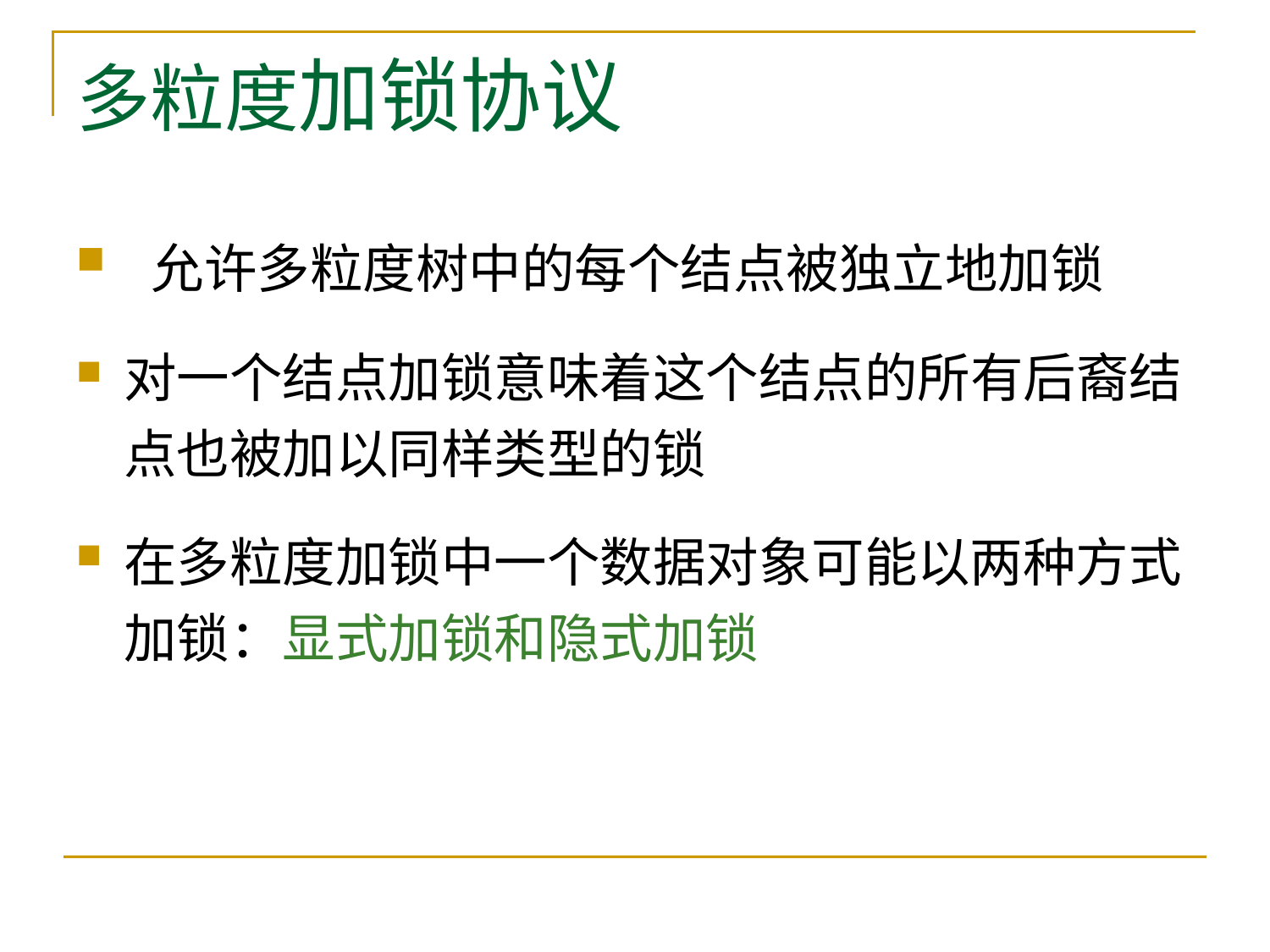

# 多粒度加锁协议
 允许多粒度树中的每个结点被独立地加锁
对一个结点加锁意味着这个结点的所有后裔结点也被加以同样类型的锁
在多粒度加锁中一个数据对象可能以两种方式加锁：显式加锁和隐式加锁